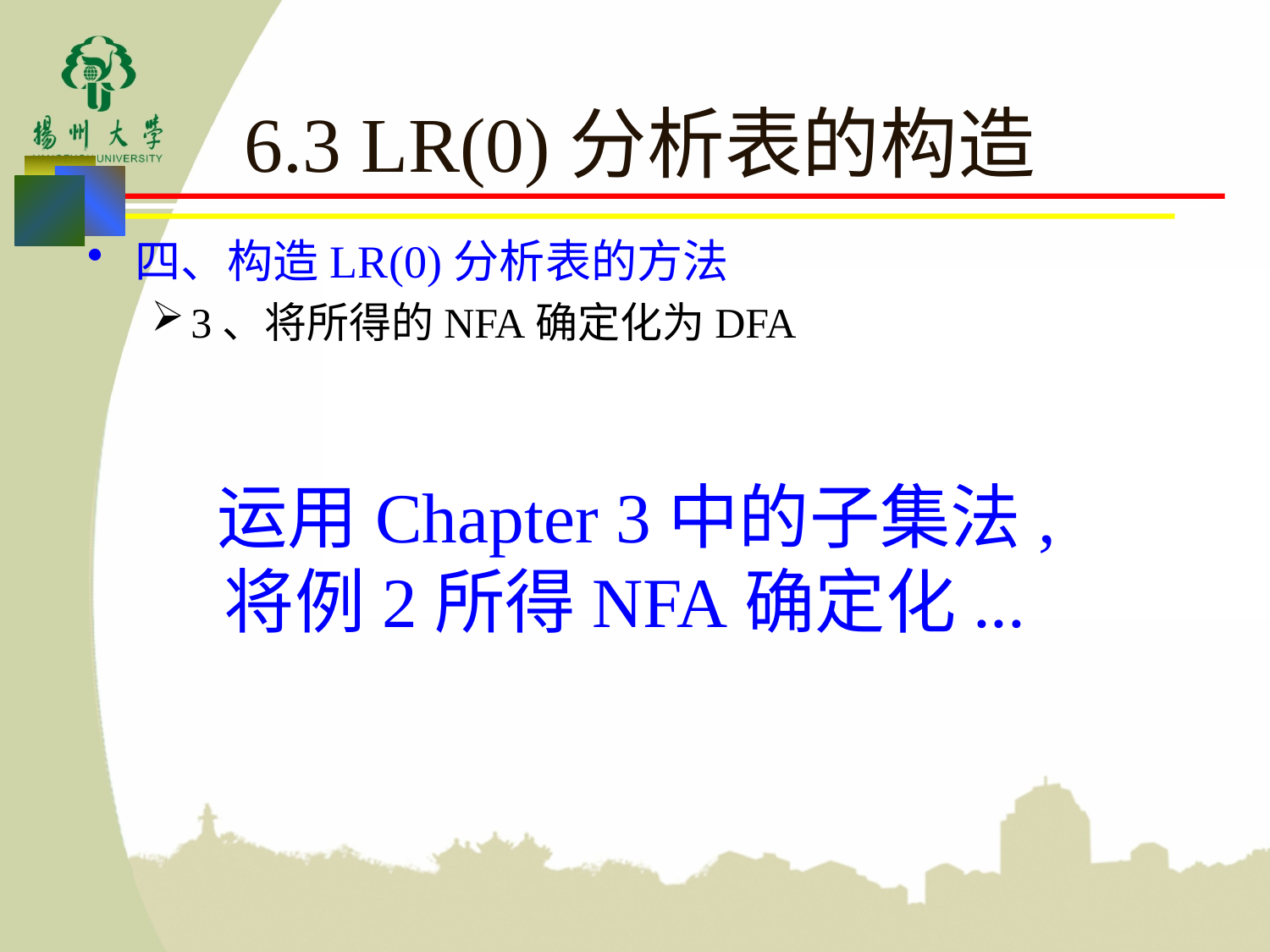

# 6.3 LR(0)分析表的构造
四、构造LR(0)分析表的方法
3、将所得的NFA确定化为DFA
运用Chapter 3中的子集法,将例2所得NFA确定化...

43